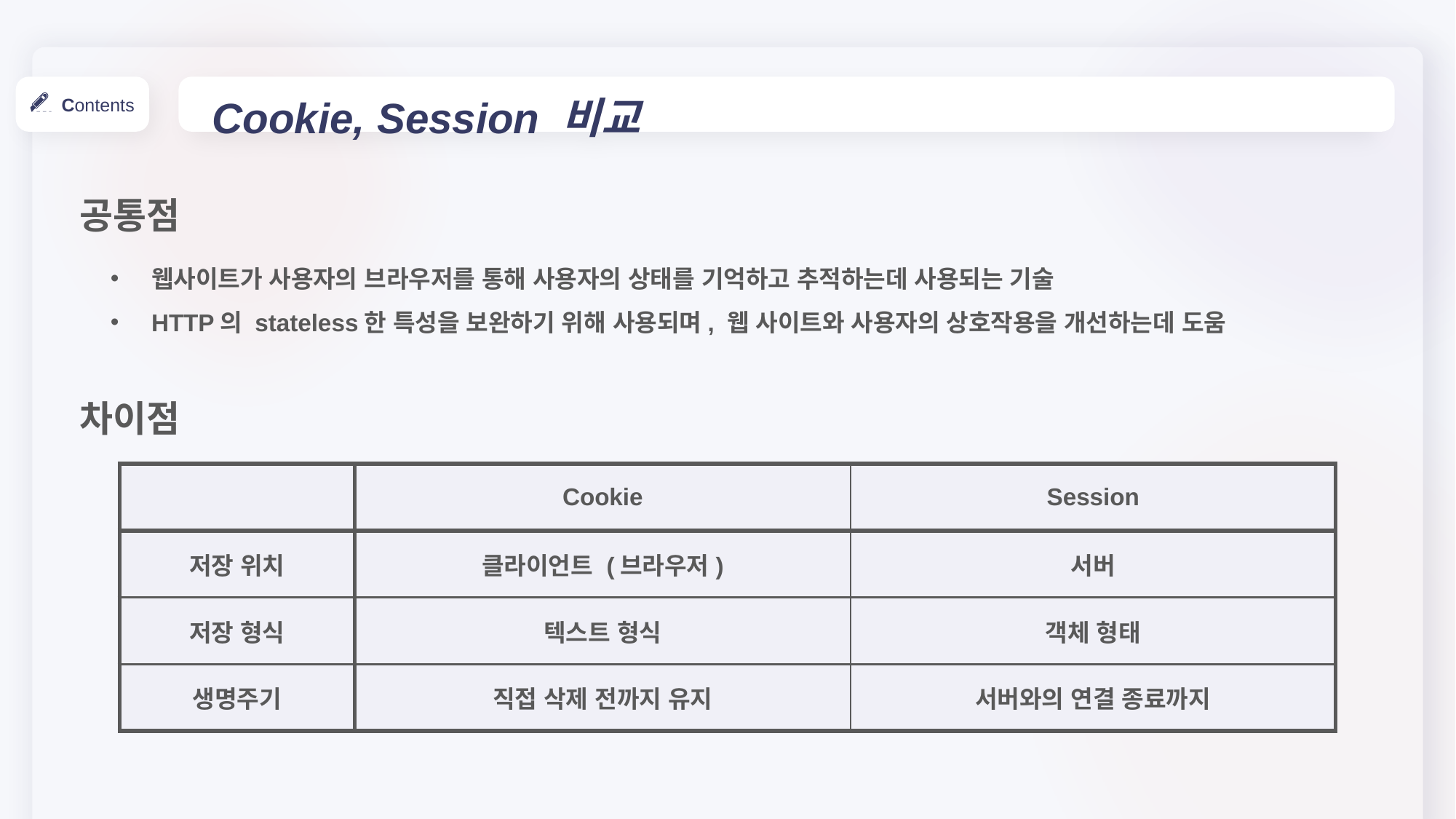

Cookie, Session 비교
Contents

공통점
웹사이트가 사용자의 브라우저를 통해 사용자의 상태를 기억하고 추적하는데 사용되는 기술
HTTP의 stateless한 특성을 보완하기 위해 사용되며, 웹 사이트와 사용자의 상호작용을 개선하는데 도움
차이점
|  | Cookie | Session |
| --- | --- | --- |
| 저장 위치 | 클라이언트 (브라우저) | 서버 |
| 저장 형식 | 텍스트 형식 | 객체 형태 |
| 생명주기 | 직접 삭제 전까지 유지 | 서버와의 연결 종료까지 |